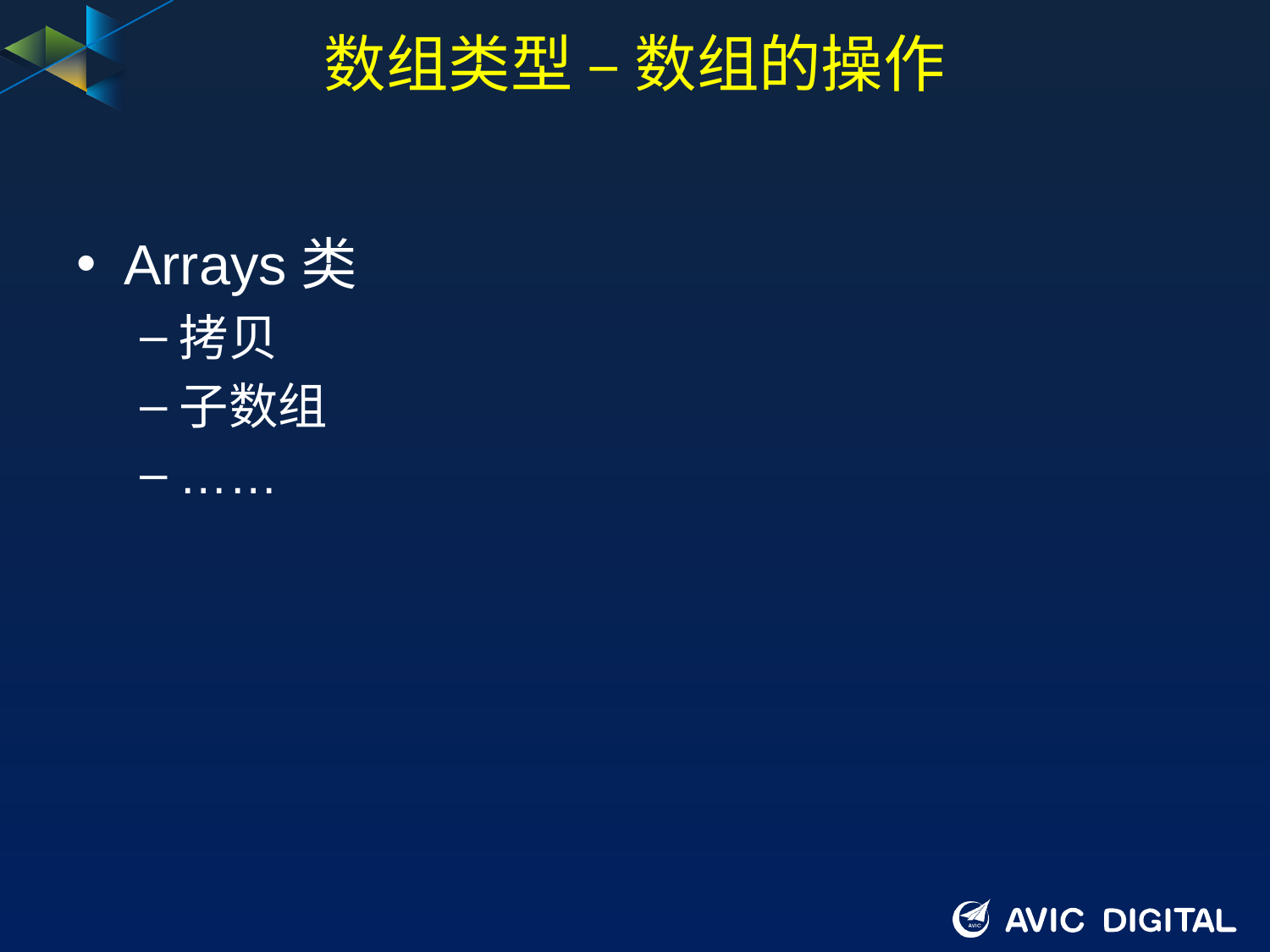

# 数组类型 – 数组的操作
Arrays类
拷贝
子数组
……